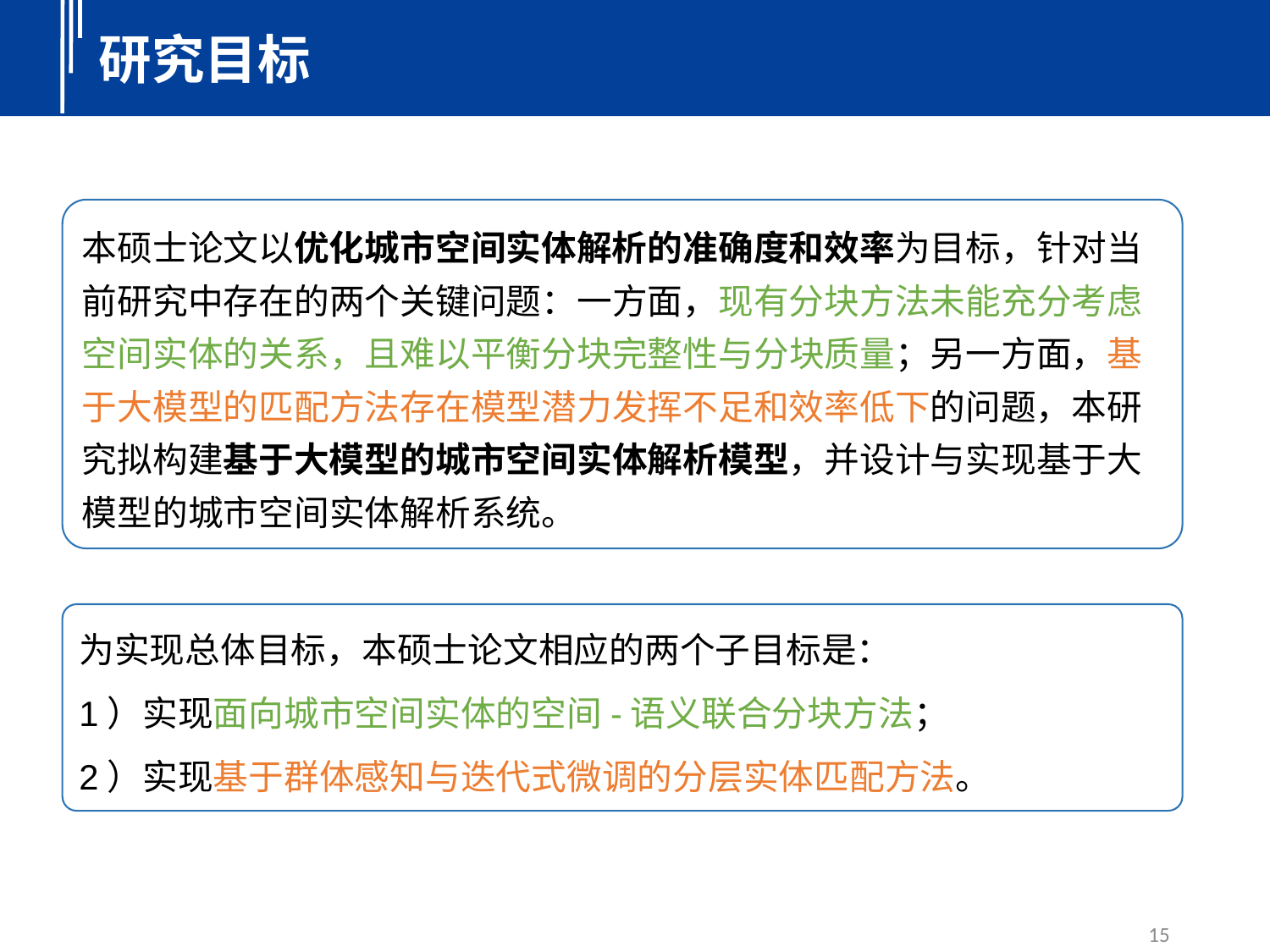

研究目标
本硕士论文以优化城市空间实体解析的准确度和效率为目标，针对当前研究中存在的两个关键问题：一方面，现有分块方法未能充分考虑空间实体的关系，且难以平衡分块完整性与分块质量；另一方面，基于大模型的匹配方法存在模型潜力发挥不足和效率低下的问题，本研究拟构建基于大模型的城市空间实体解析模型，并设计与实现基于大模型的城市空间实体解析系统。
为实现总体目标，本硕士论文相应的两个子目标是：
1）实现面向城市空间实体的空间-语义联合分块方法；
2）实现基于群体感知与迭代式微调的分层实体匹配方法。
15